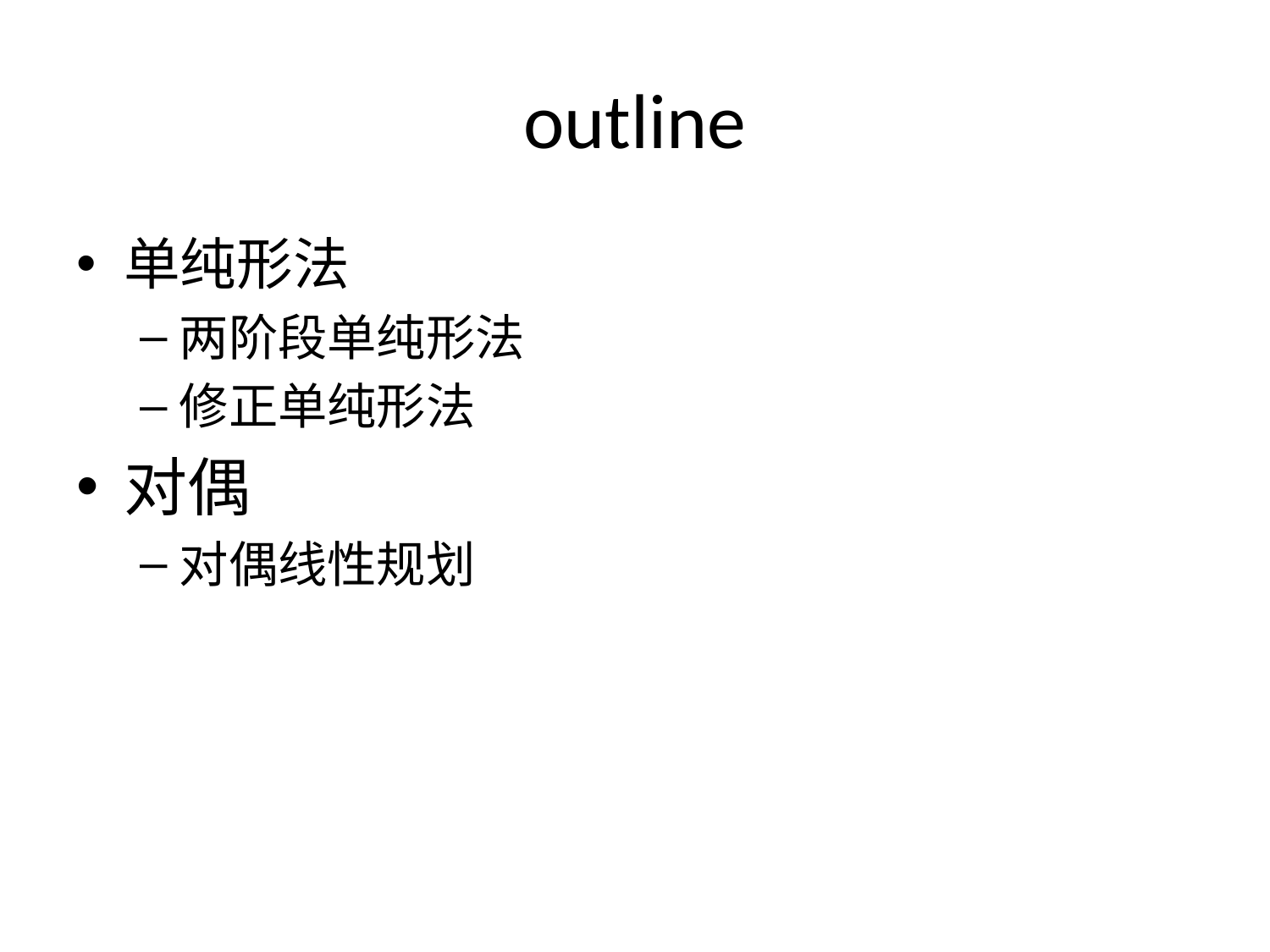

# outline
单纯形法
两阶段单纯形法
修正单纯形法
对偶
对偶线性规划